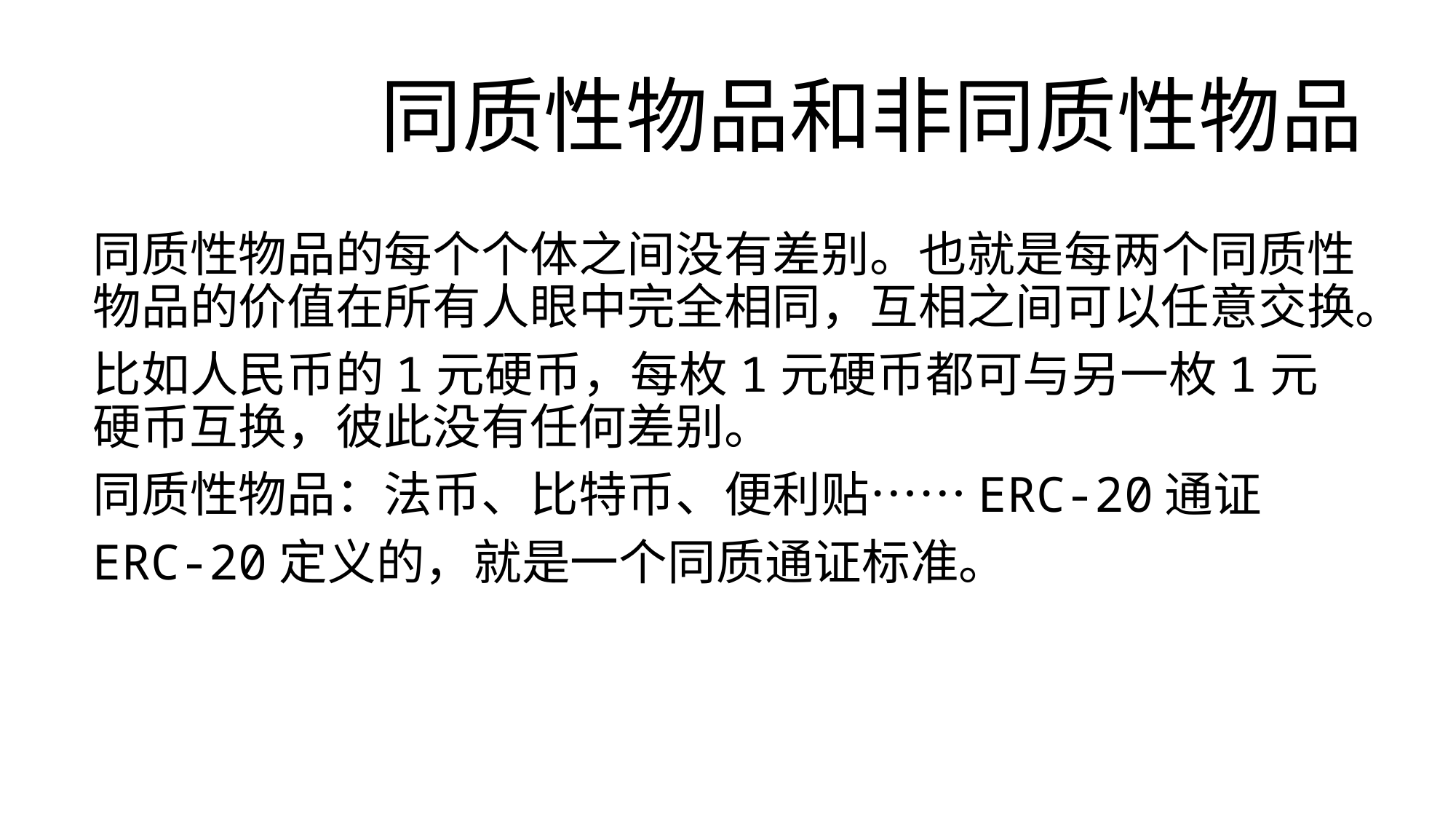

# 同质性物品和非同质性物品
同质性物品的每个个体之间没有差别。也就是每两个同质性物品的价值在所有人眼中完全相同，互相之间可以任意交换。
比如人民币的1元硬币，每枚1元硬币都可与另一枚1元硬币互换，彼此没有任何差别。
同质性物品：法币、比特币、便利贴……ERC-20通证
ERC-20定义的，就是一个同质通证标准。